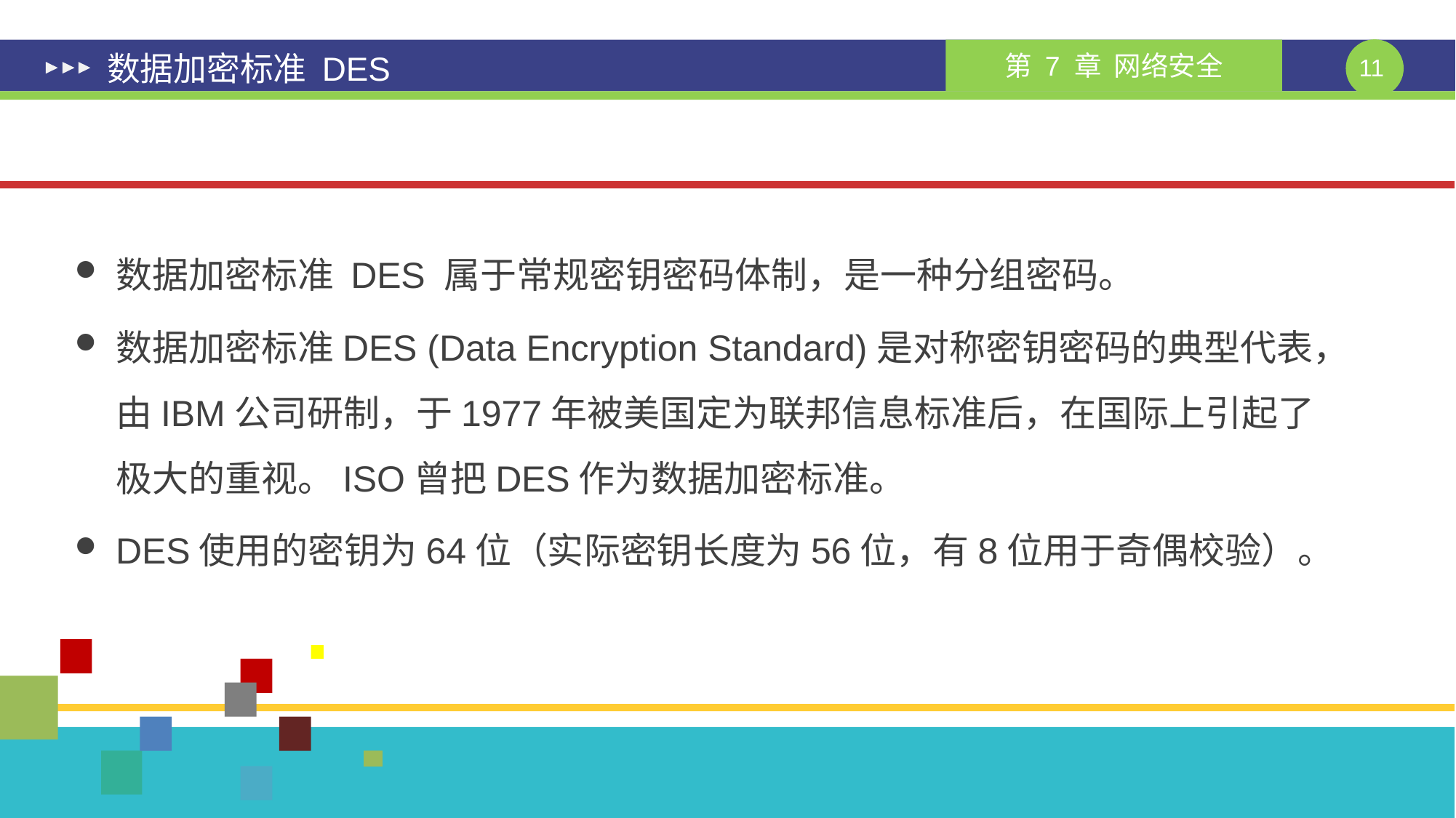

# 数据加密标准 DES

数据加密标准 DES 属于常规密钥密码体制，是一种分组密码。
数据加密标准DES (Data Encryption Standard)是对称密钥密码的典型代表，由IBM公司研制，于1977年被美国定为联邦信息标准后，在国际上引起了极大的重视。ISO曾把DES作为数据加密标准。
DES使用的密钥为64位（实际密钥长度为56位，有8位用于奇偶校验）。

课件制作人：谢钧  谢希仁